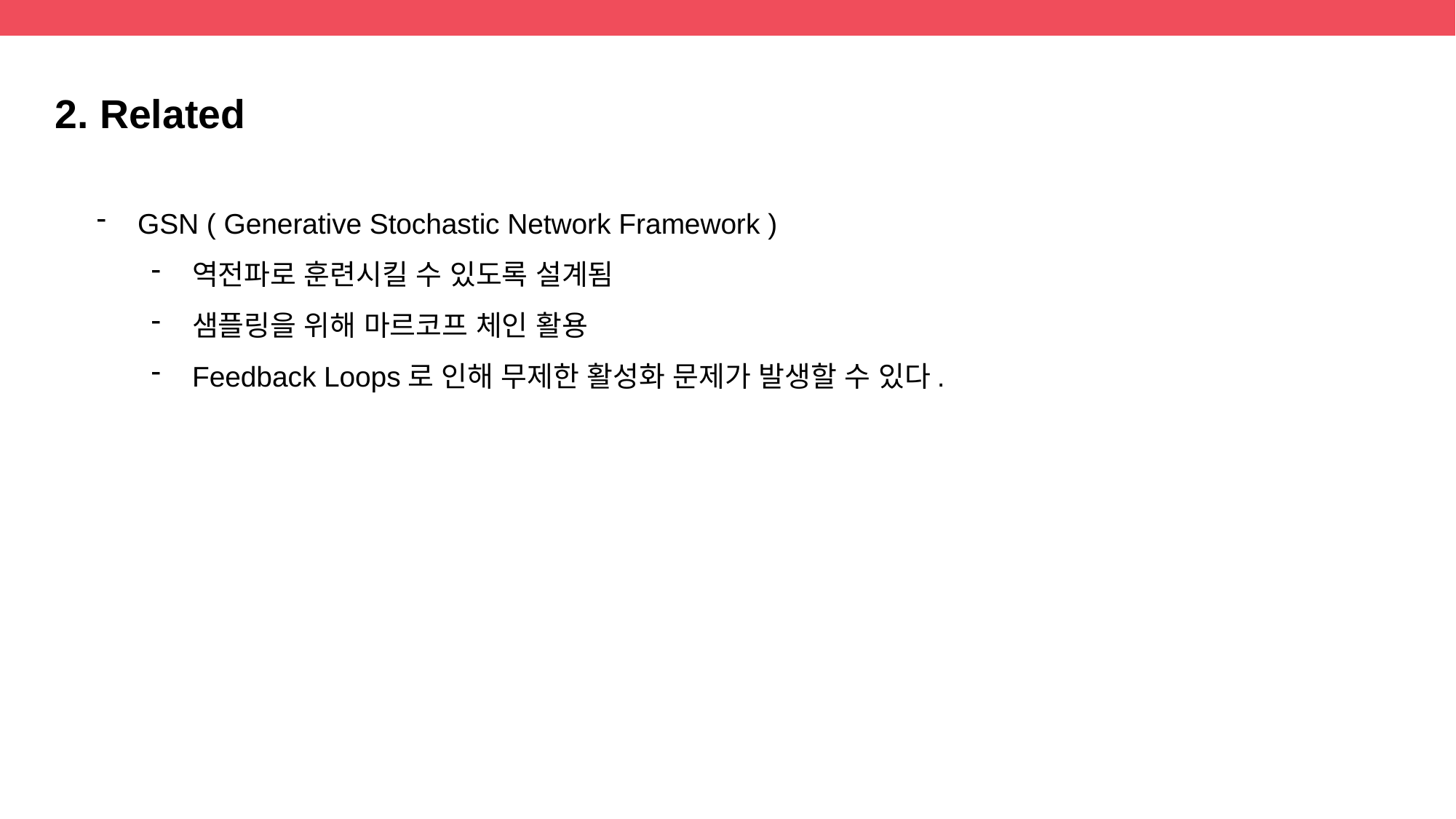

2. Related
GSN ( Generative Stochastic Network Framework )
역전파로 훈련시킬 수 있도록 설계됨
샘플링을 위해 마르코프 체인 활용
Feedback Loops로 인해 무제한 활성화 문제가 발생할 수 있다.